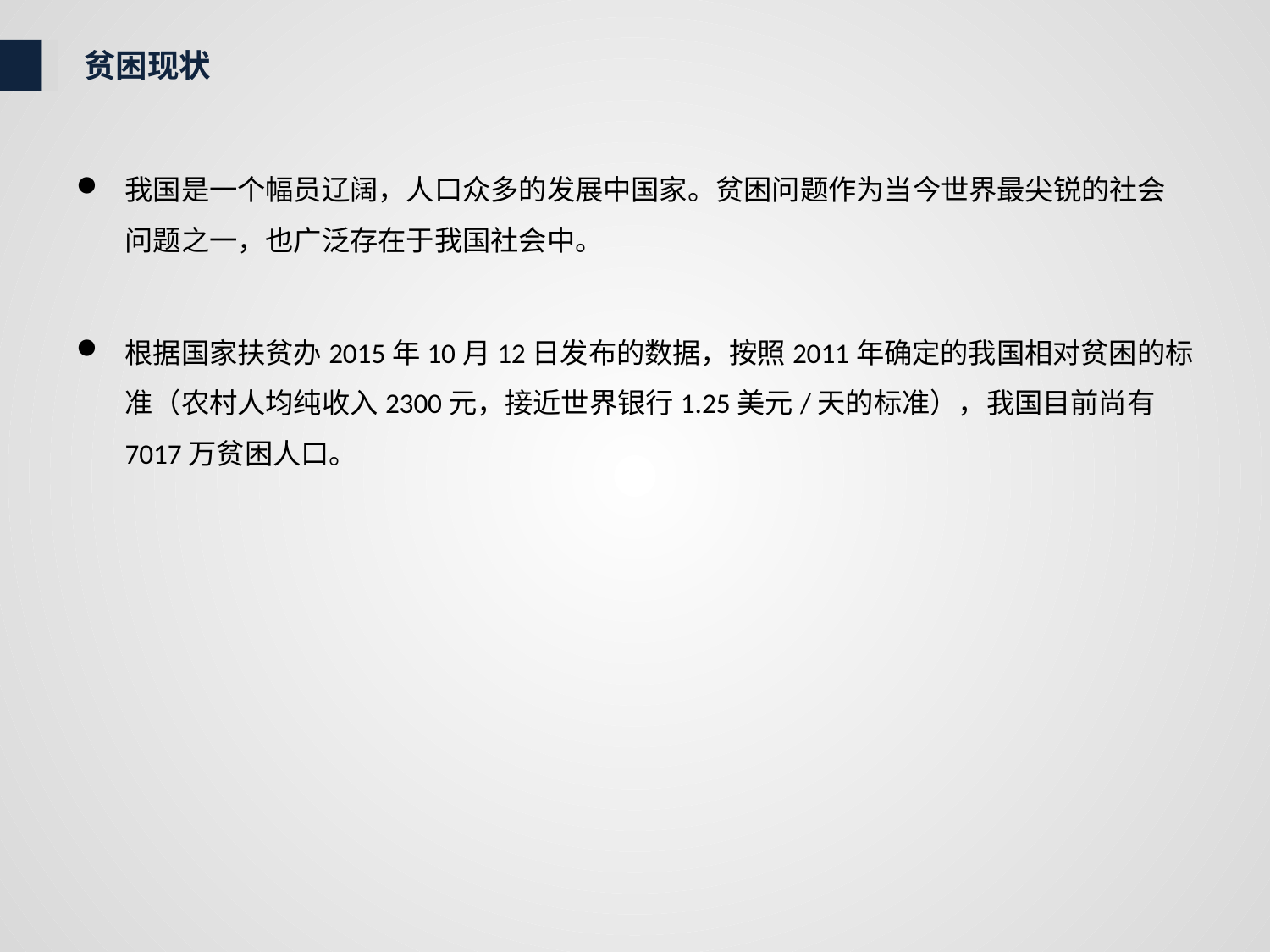

贫困现状
我国是一个幅员辽阔，人口众多的发展中国家。贫困问题作为当今世界最尖锐的社会问题之一，也广泛存在于我国社会中。

根据国家扶贫办2015年10月12日发布的数据，按照2011年确定的我国相对贫困的标准（农村人均纯收入2300元，接近世界银行1.25美元/天的标准），我国目前尚有7017万贫困人口。